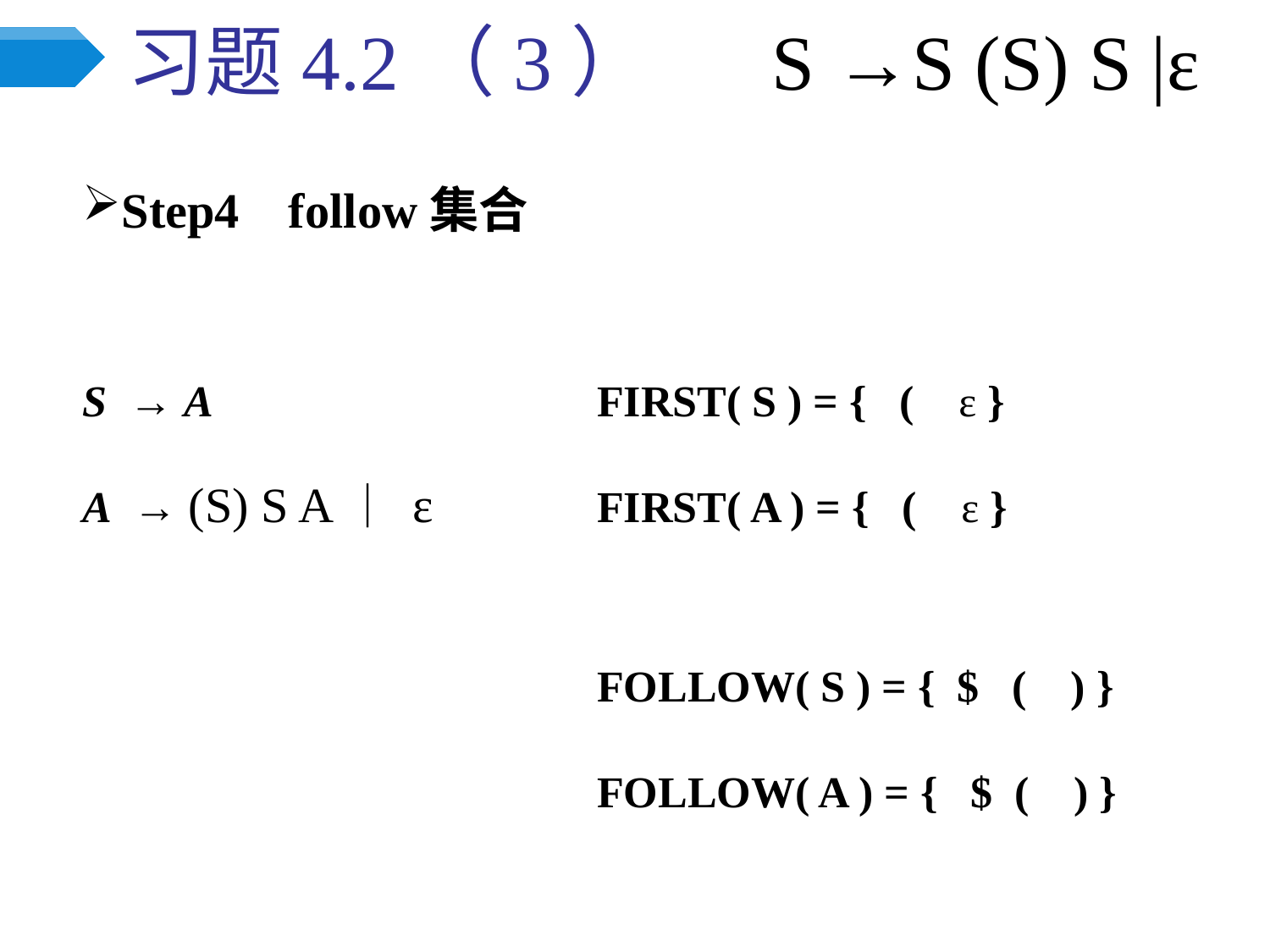

# 习题4.2（3）      S →S (S) S |ε
Step4    follow集合

S  → A
A  → (S) S A｜ ε
FIRST( S ) = {   (    ε }
FIRST( A ) = {   (    ε }
FOLLOW( S ) = {  $   (    ) }
FOLLOW( A ) = {   $  (    ) }